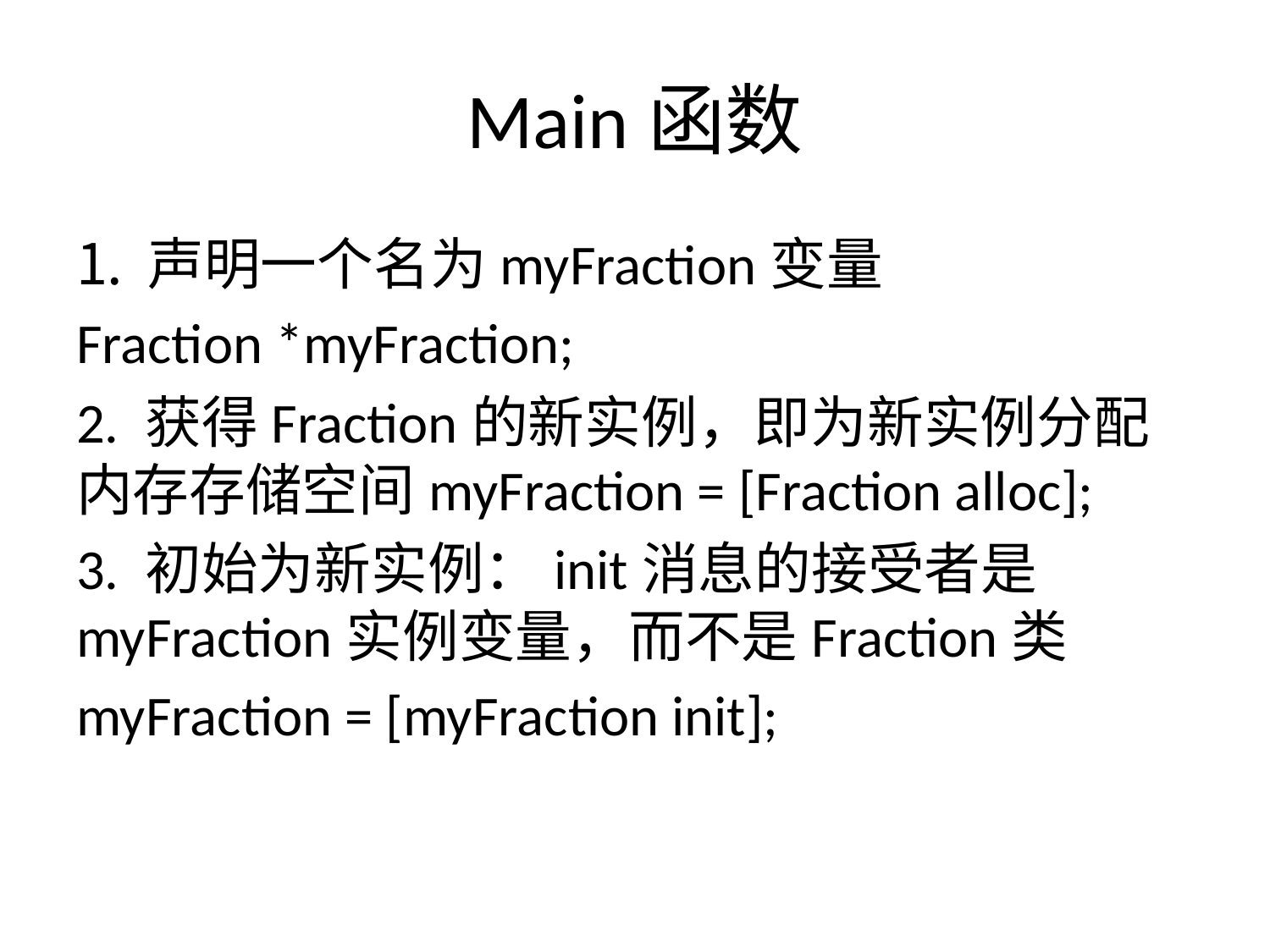

# Main函数
声明一个名为myFraction变量
Fraction *myFraction;
2. 获得Fraction的新实例，即为新实例分配内存存储空间myFraction = [Fraction alloc];
3. 初始为新实例：init消息的接受者是myFraction实例变量，而不是Fraction类
myFraction = [myFraction init];